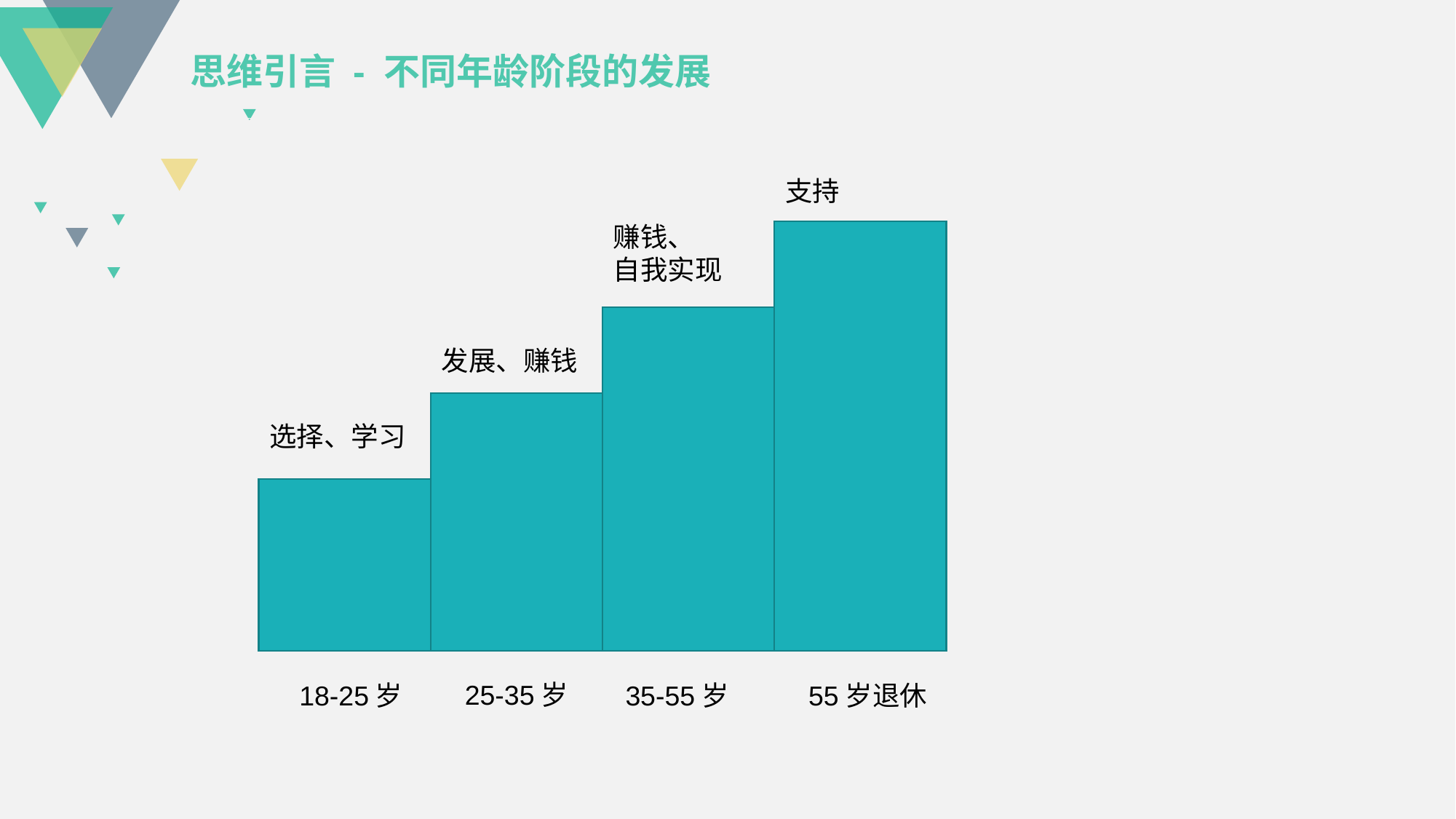

思维引言 - 不同年龄阶段的发展
支持
赚钱、
自我实现

发展、赚钱

选择、学习

25-35岁
18-25岁
35-55岁
55岁退休